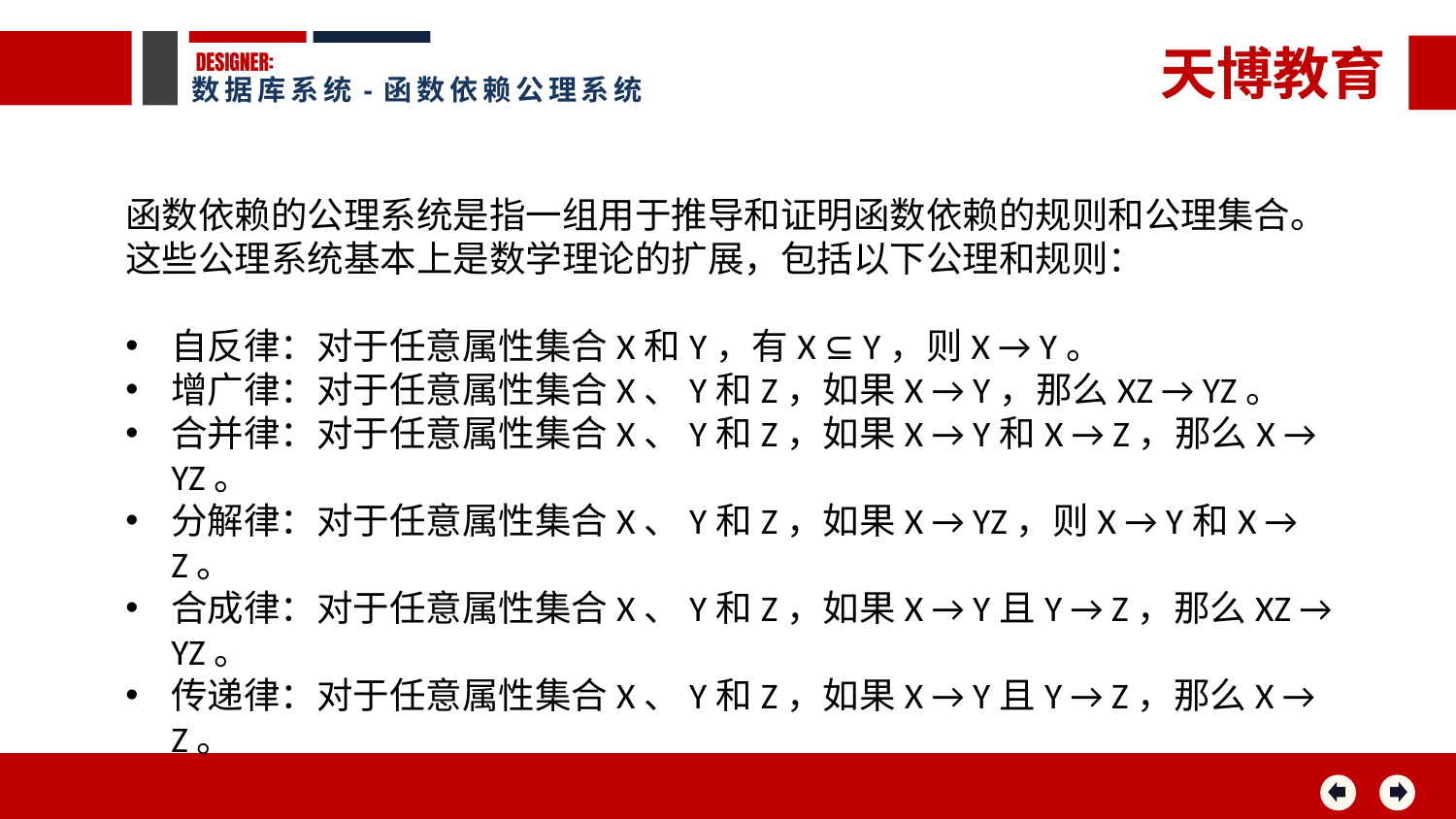

天博教育
DESIGNER:
数据库系统-函数依赖公理系统
函数依赖的公理系统是指一组用于推导和证明函数依赖的规则和公理集合。这些公理系统基本上是数学理论的扩展，包括以下公理和规则：

自反律：对于任意属性集合X和Y，有X ⊆ Y，则X → Y。
增广律：对于任意属性集合X、Y和Z，如果X → Y，那么XZ → YZ。
合并律：对于任意属性集合X、Y和Z，如果X → Y和X → Z，那么X → YZ。
分解律：对于任意属性集合X、Y和Z，如果X → YZ，则X → Y和X → Z。
合成律：对于任意属性集合X、Y和Z，如果X → Y且Y → Z，那么XZ → YZ。
传递律：对于任意属性集合X、Y和Z，如果X → Y且Y → Z，那么X → Z。